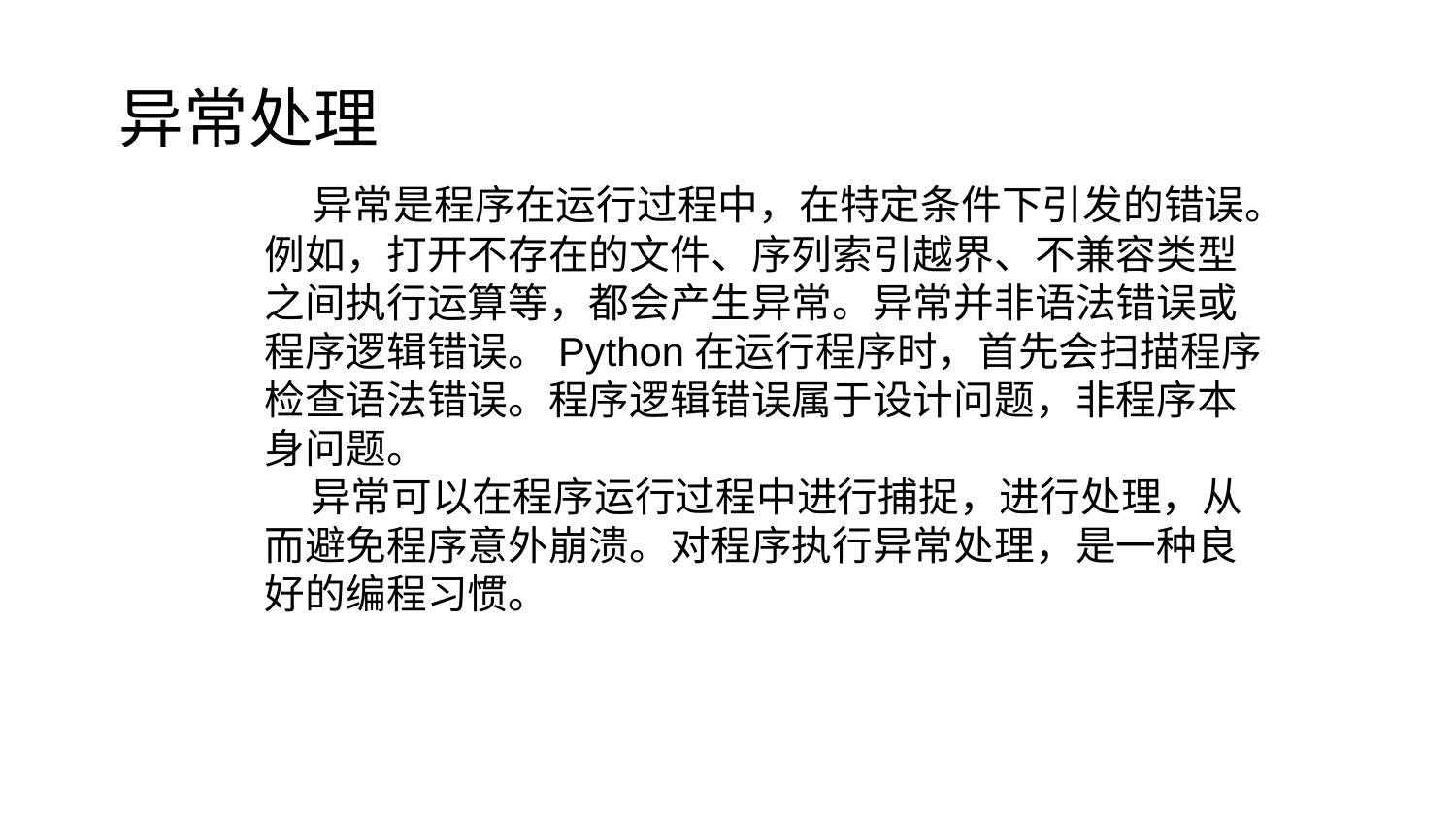

异常处理
    异常是程序在运行过程中，在特定条件下引发的错误。例如，打开不存在的文件、序列索引越界、不兼容类型之间执行运算等，都会产生异常。异常并非语法错误或程序逻辑错误。Python在运行程序时，首先会扫描程序检查语法错误。程序逻辑错误属于设计问题，非程序本身问题。
    异常可以在程序运行过程中进行捕捉，进行处理，从而避免程序意外崩溃。对程序执行异常处理，是一种良好的编程习惯。